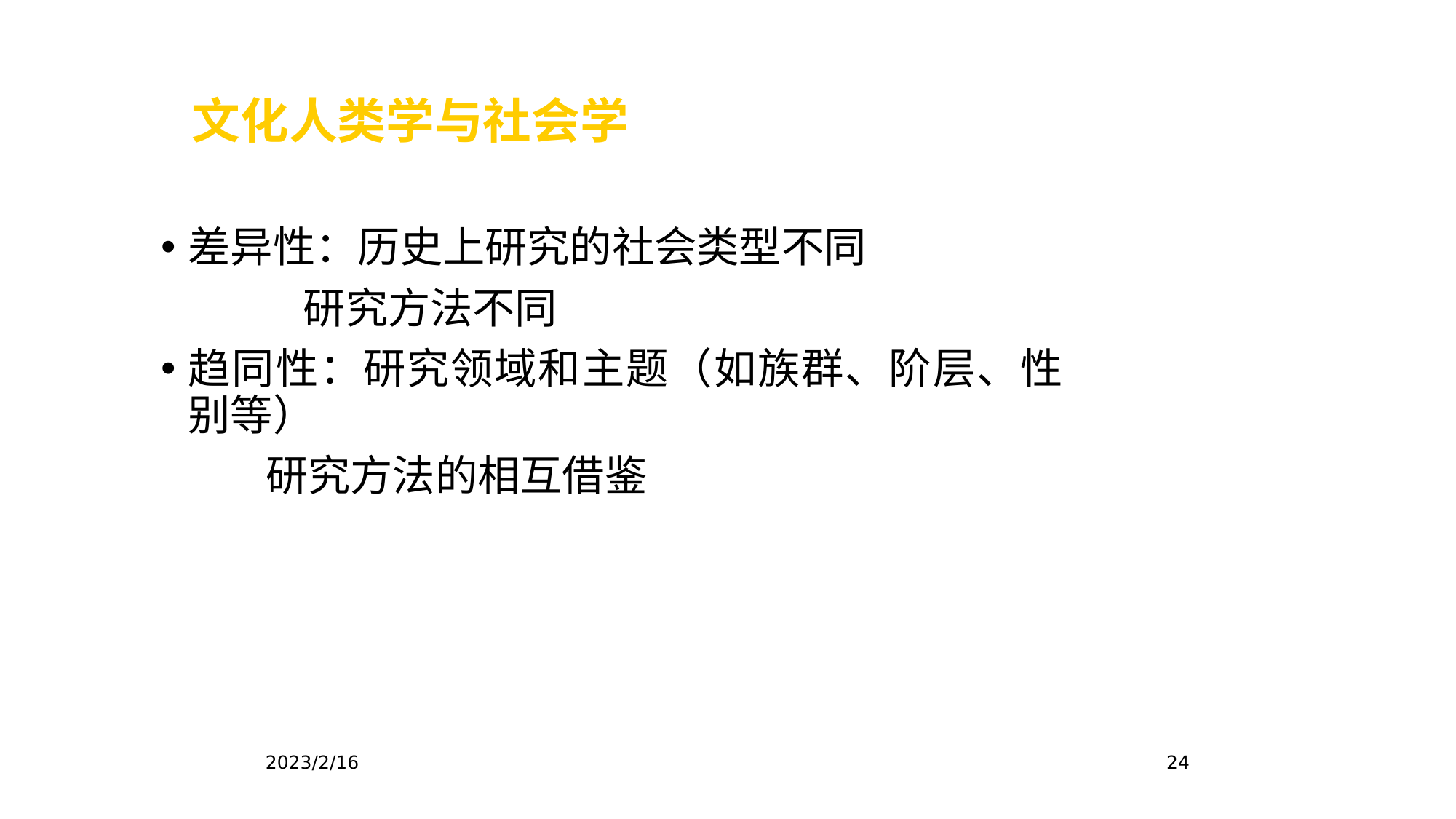

文化人类学与社会学
差异性：历史上研究的社会类型不同
     　　研究方法不同
趋同性：研究领域和主题（如族群、阶层、性别等）
          研究方法的相互借鉴

2023/2/16
24